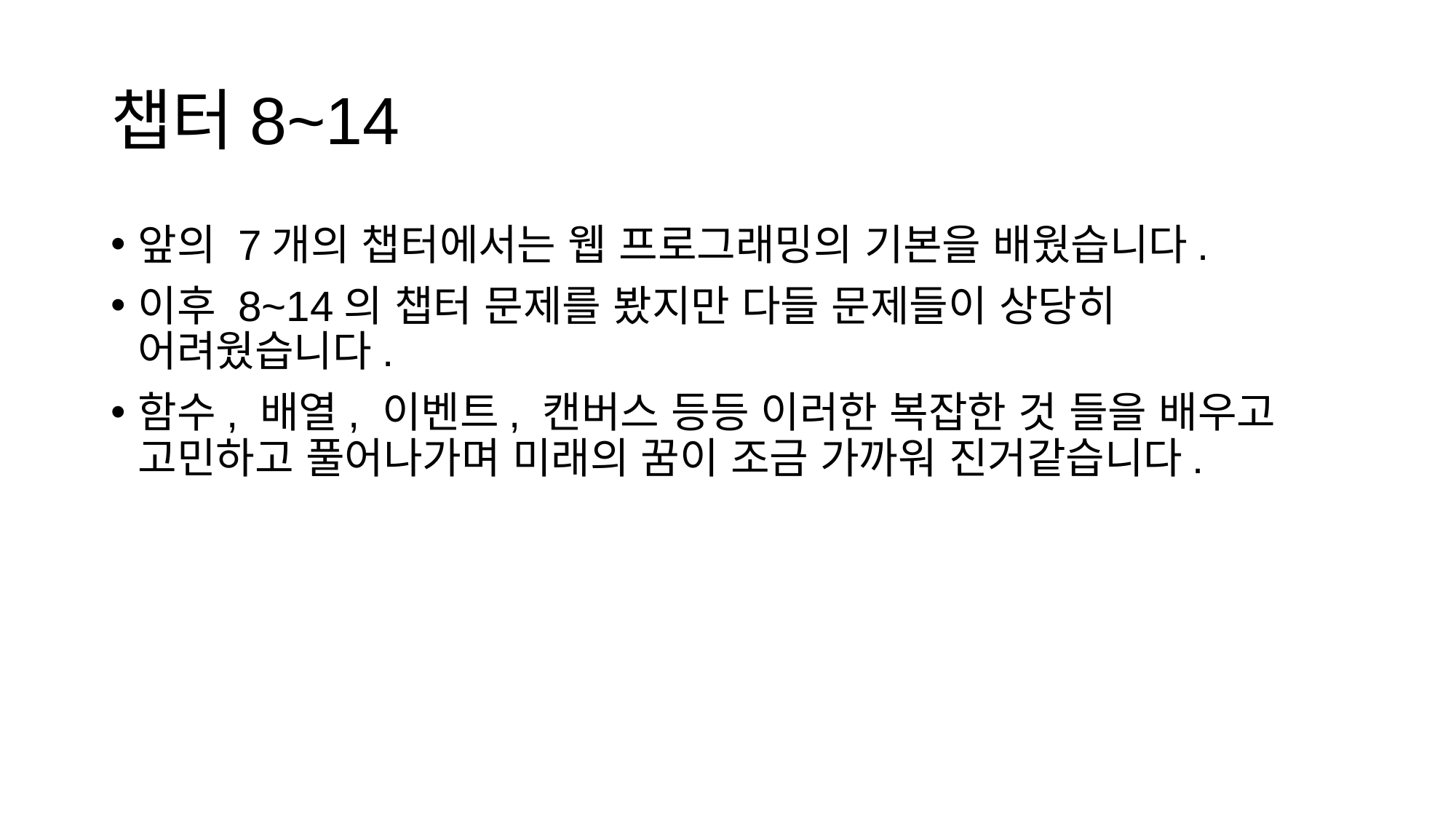

# 챕터8~14
앞의 7개의 챕터에서는 웹 프로그래밍의 기본을 배웠습니다.
이후 8~14의 챕터 문제를 봤지만 다들 문제들이 상당히 어려웠습니다.
함수, 배열, 이벤트, 캔버스 등등 이러한 복잡한 것 들을 배우고 고민하고 풀어나가며 미래의 꿈이 조금 가까워 진거같습니다.